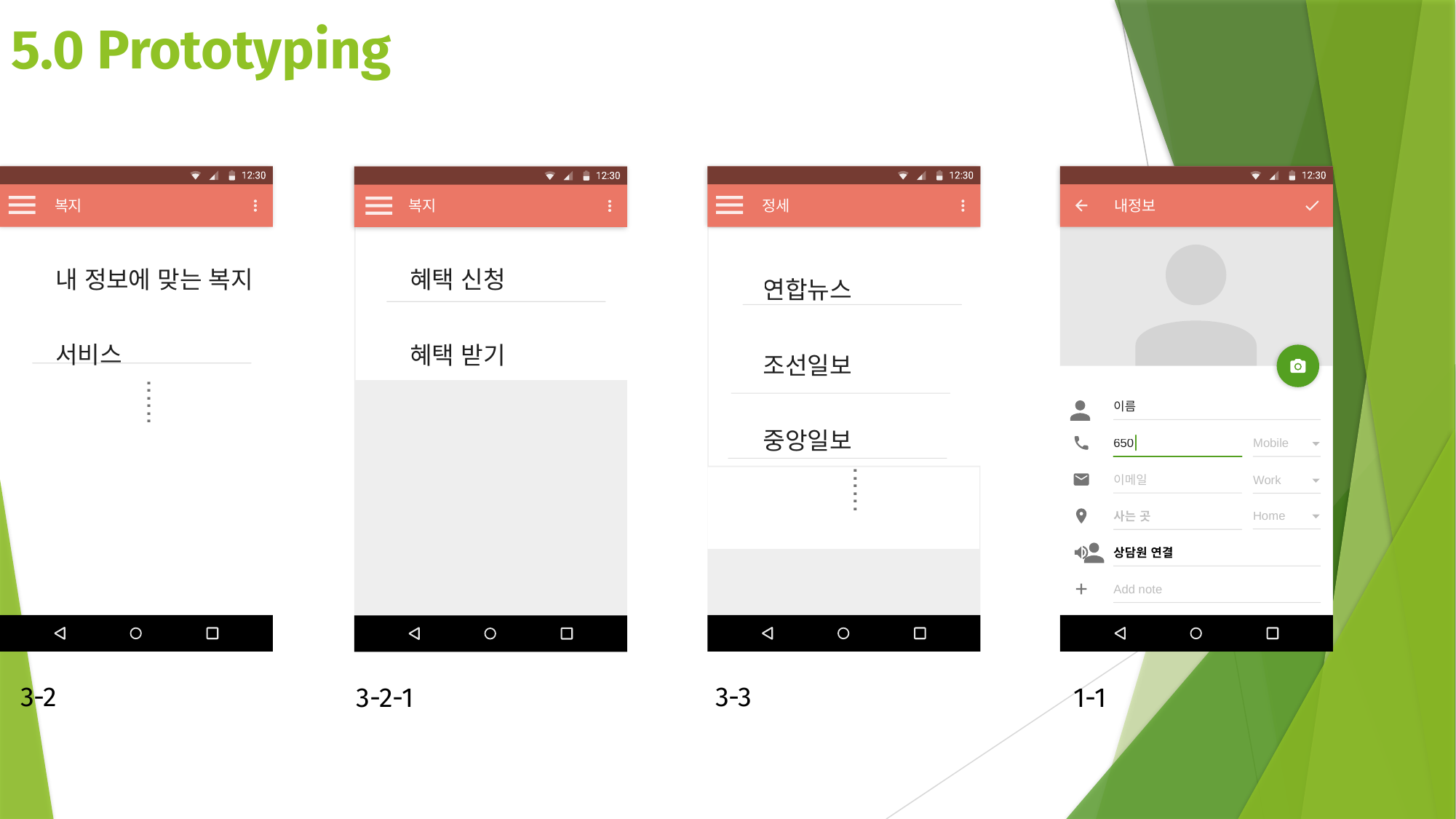

5.0 Prototyping
복지

내 정보에 맞는 복지 서비스

......

정세

연합뉴스
조선일보
중앙일보

......

내정보

이름
650
Mobile

이메일
Work

Home

사는 곳

상담원 연결

Add note

복지

혜택 신청
혜택 받기

3-3
3-2
3-2-1
1-1